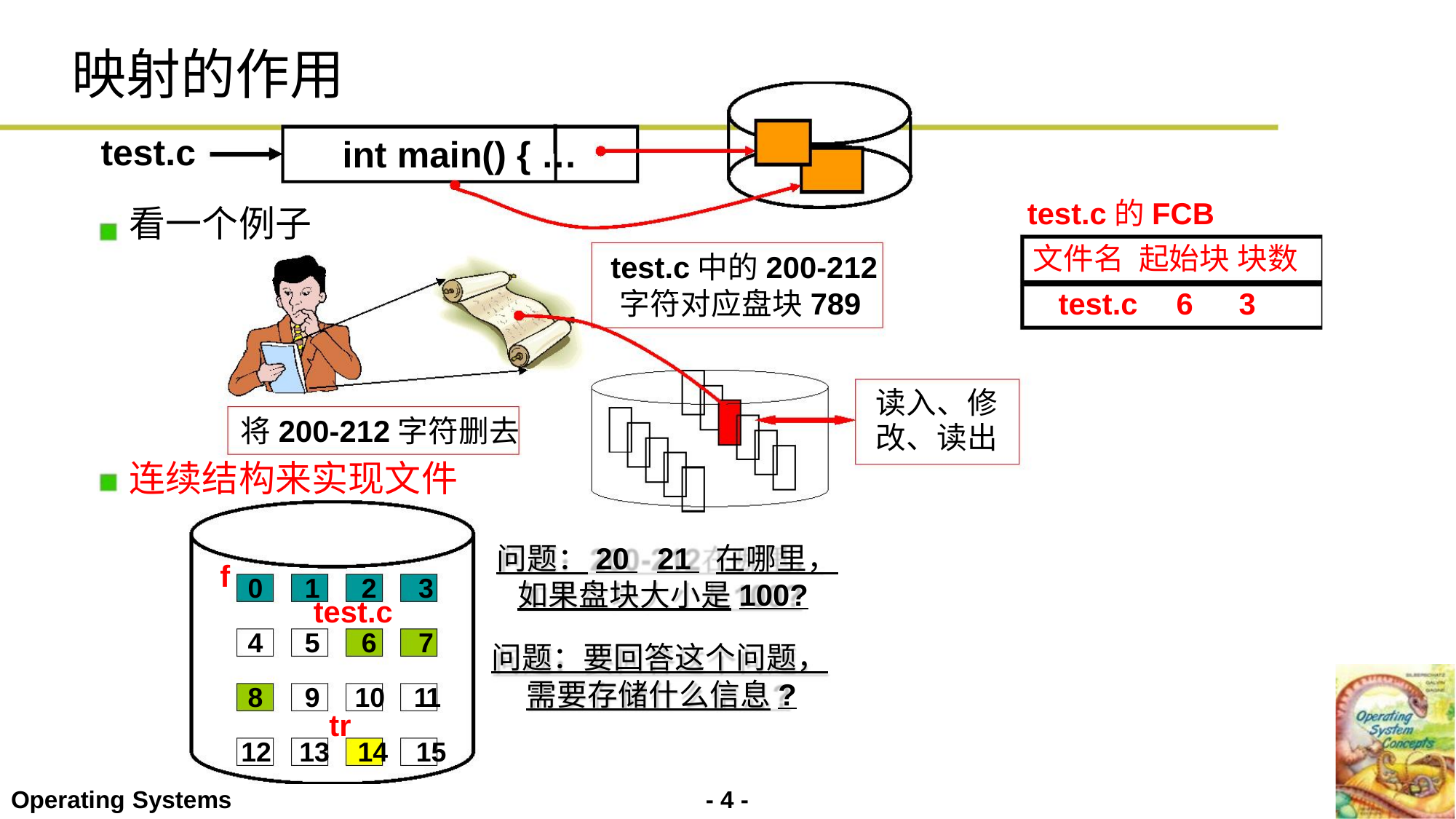

映射的作用
test.c

int main() { …
test.c的FCB
看一个例子
文件名 起始块 块数
test.c中的200-212
字符对应盘块789
test.c 6
3
读入、修
改、读出
将200-212字符删去
连续结构来实现文件
问题：20 21 在哪里，
如果盘块大小是100?
f
0 1 2 3
test.c
4 5 6 7
问题：要回答这个问题，

需要存储什么信息?
8 9 10 11
tr
12 13 14 15
- 4 -
Operating Systems